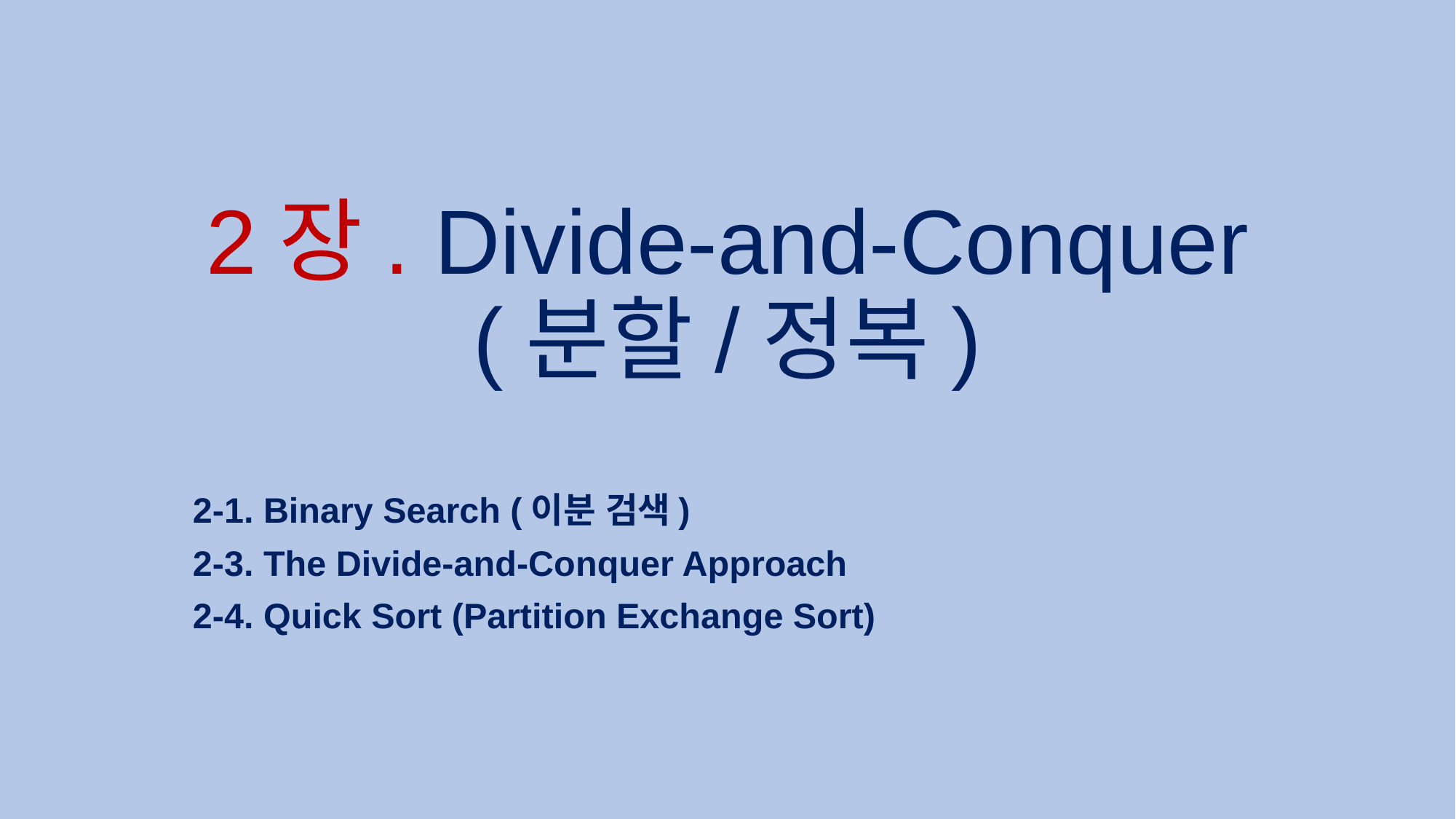

# 2장. Divide-and-Conquer (분할/정복)

2-1. Binary Search (이분 검색)
2-3. The Divide-and-Conquer Approach
2-4. Quick Sort (Partition Exchange Sort)